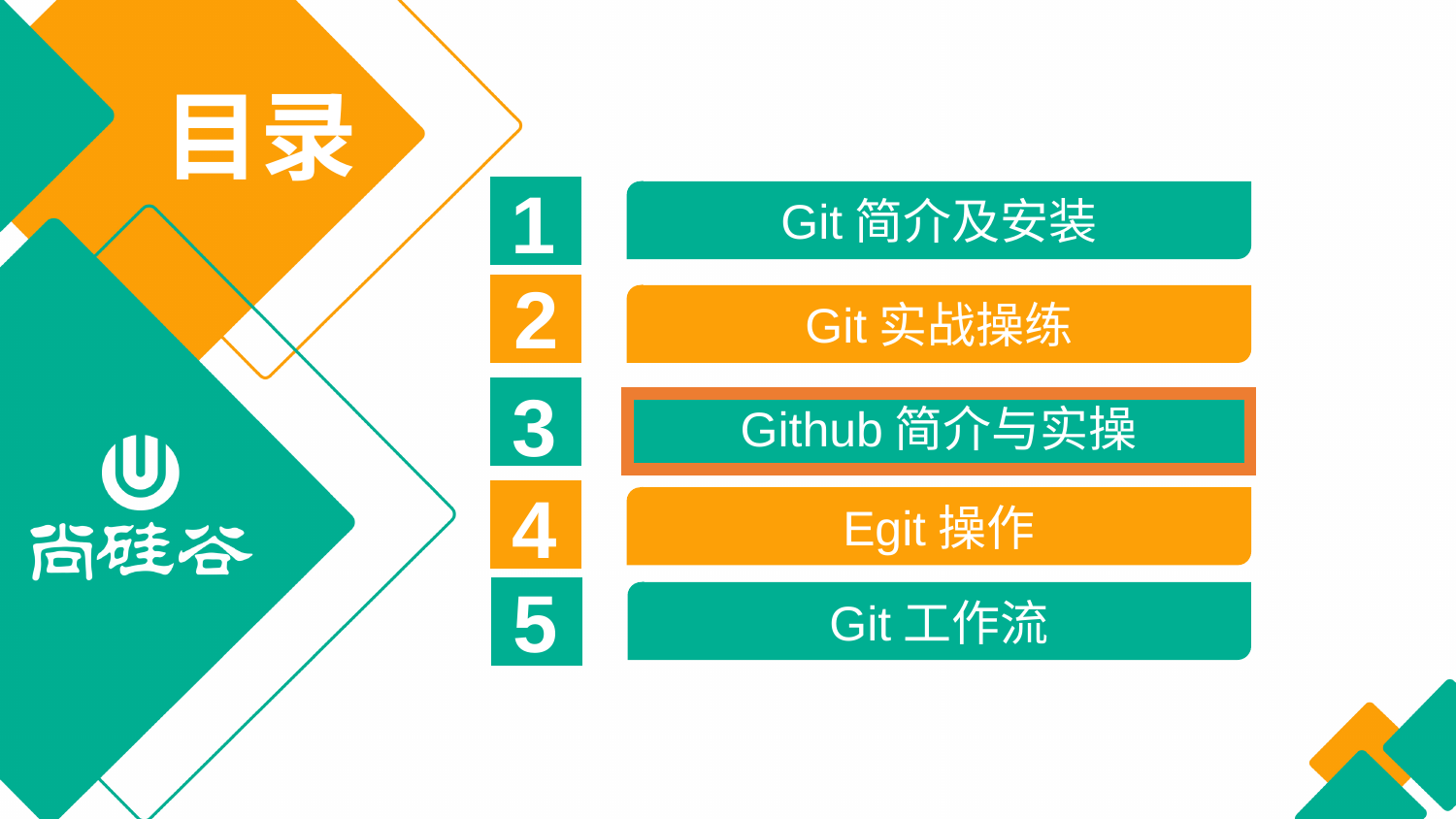

目录
1

Git简介及安装
2

Git实战操练
3

Github简介与实操

4

Egit操作
5

Git工作流